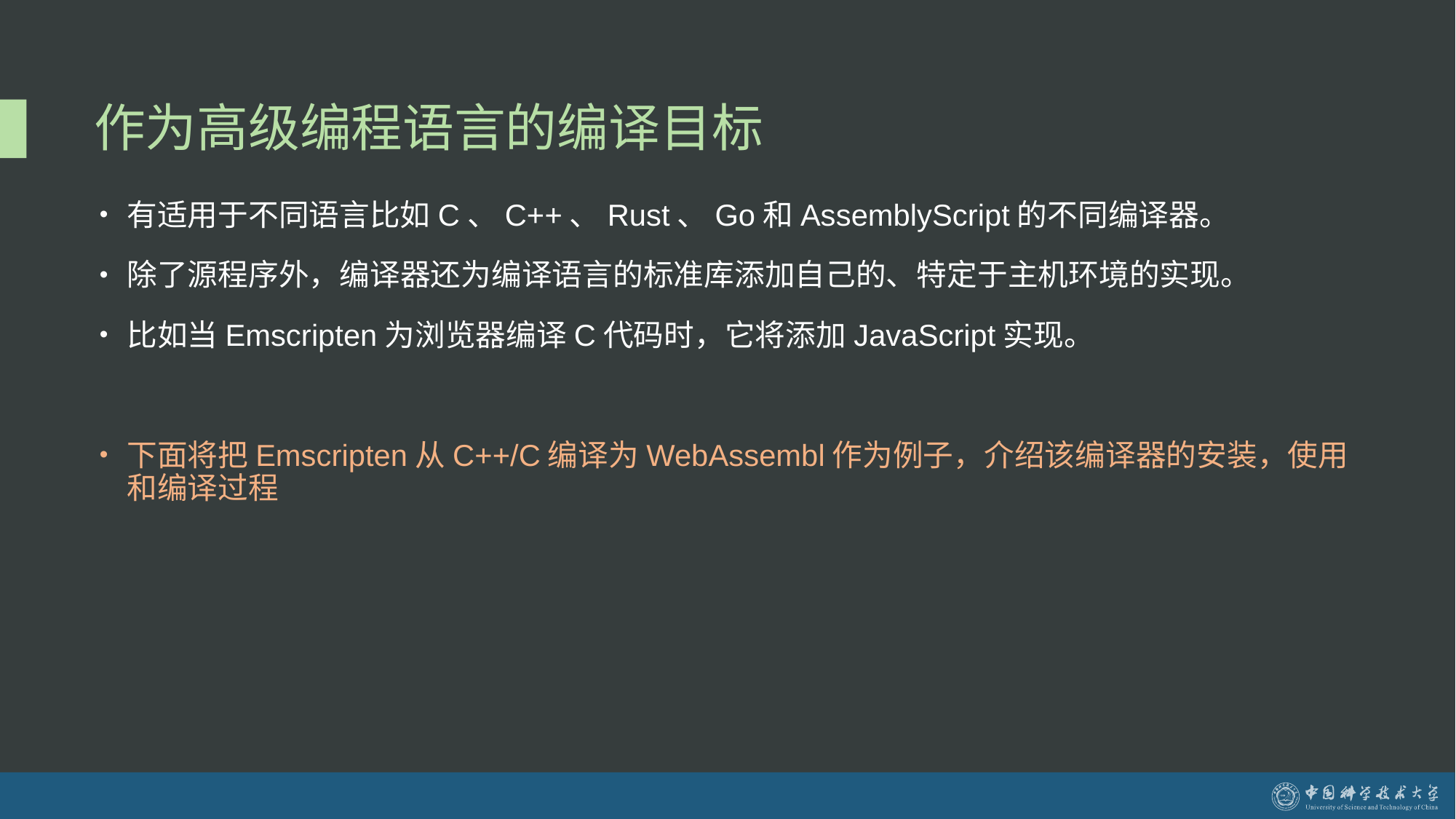

# 作为高级编程语言的编译目标
有适用于不同语言比如C、C++、Rust、Go和AssemblyScript的不同编译器。
除了源程序外，编译器还为编译语言的标准库添加自己的、特定于主机环境的实现。
比如当Emscripten为浏览器编译C代码时，它将添加JavaScript实现。

下面将把Emscripten从C++/C编译为WebAssembl作为例子，介绍该编译器的安装，使用和编译过程